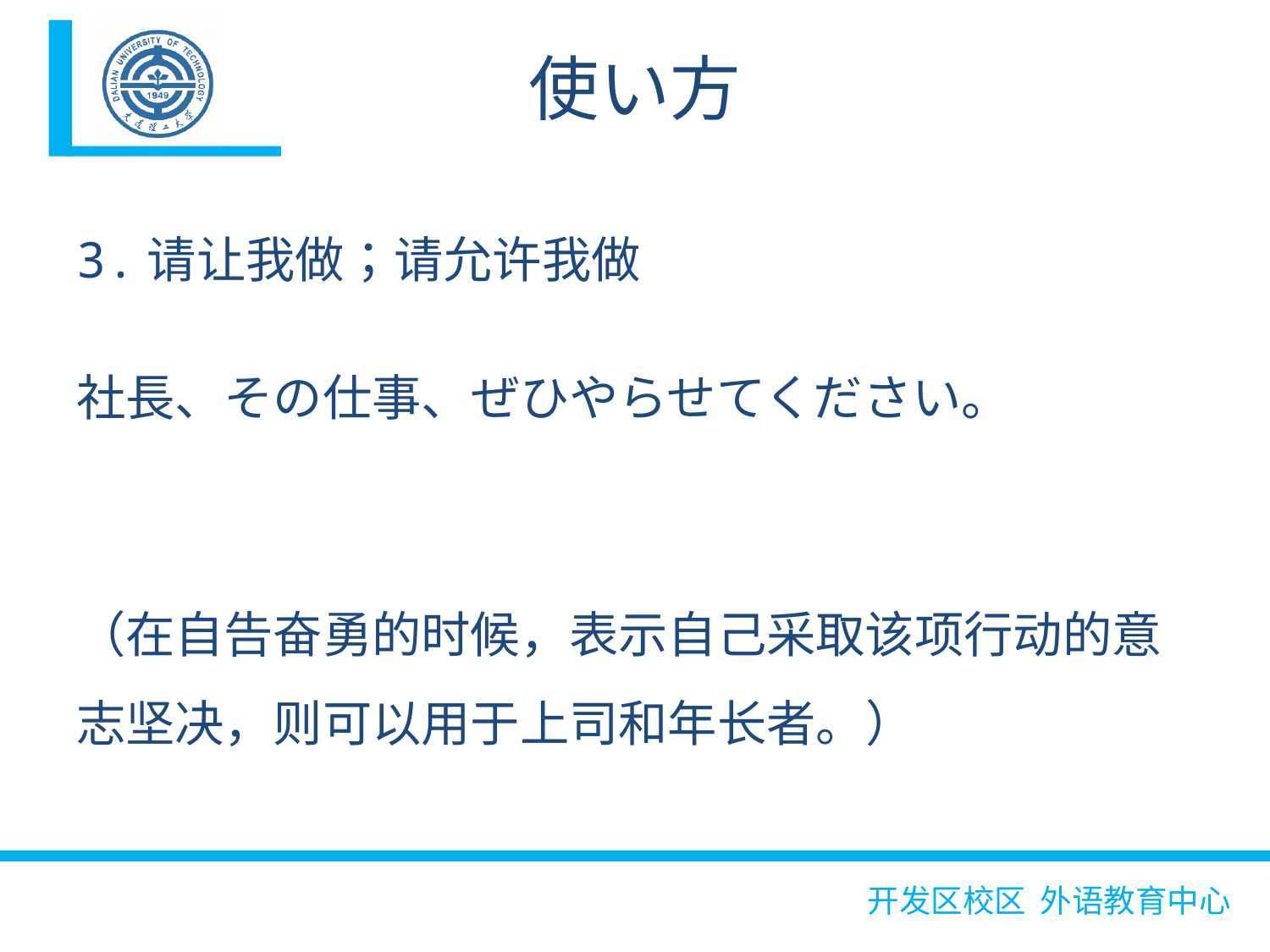

使い方
3.请让我做；请允许我做

社長、その仕事、ぜひやらせてください。

（在自告奋勇的时候，表示自己采取该项行动的意志坚决，则可以用于上司和年长者。）